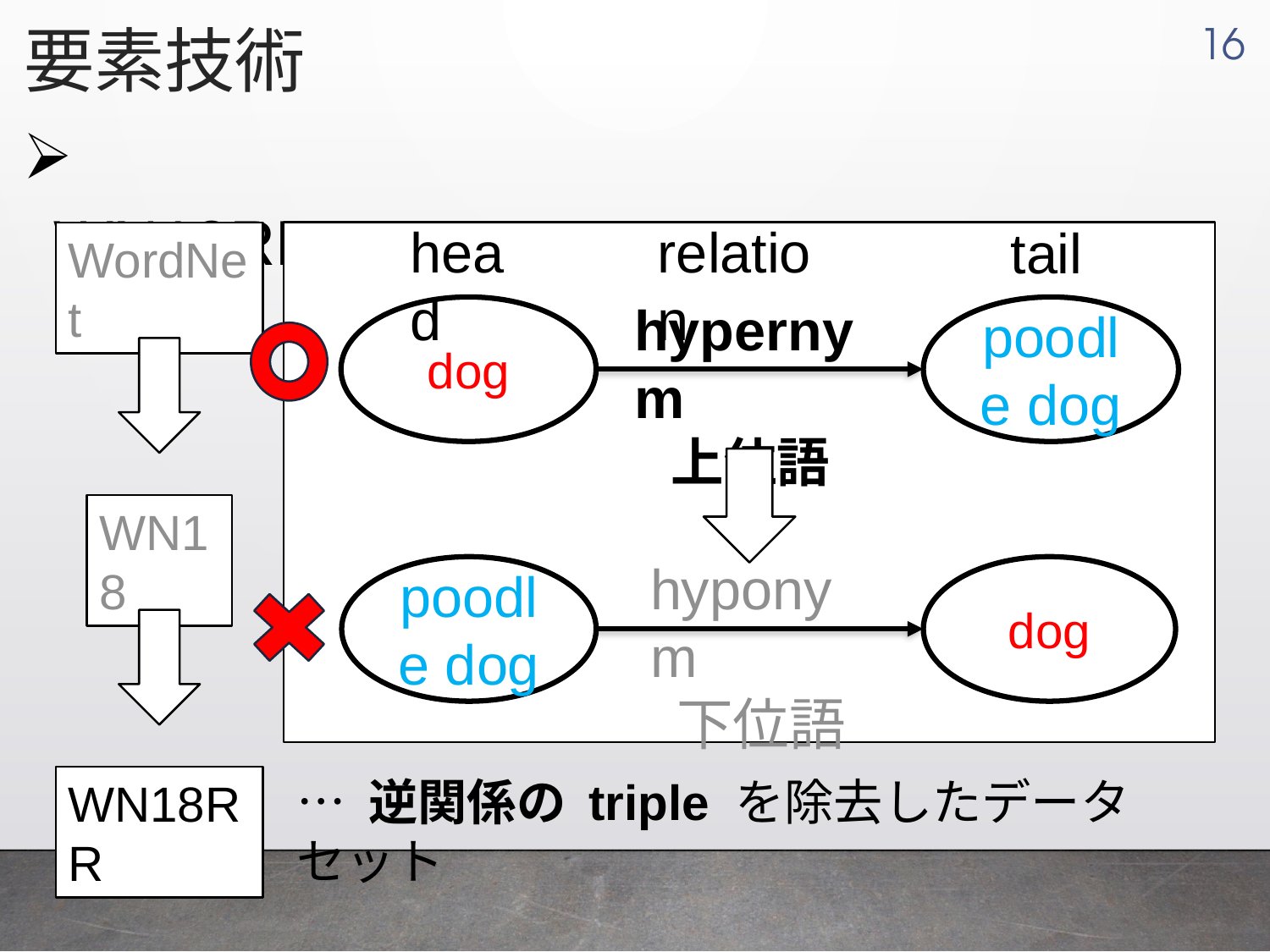

要素技術
16
 WN18RR
head
relation
tail
… 英語の大規模な語彙データベース
WordNet

… 自動抽出された triple データセット
WN18

… 逆関係の triple を除去したデータセット
WN18RR

hypernym
  上位語
poodle dog
dog

hyponym
 下位語
dog
poodle dog